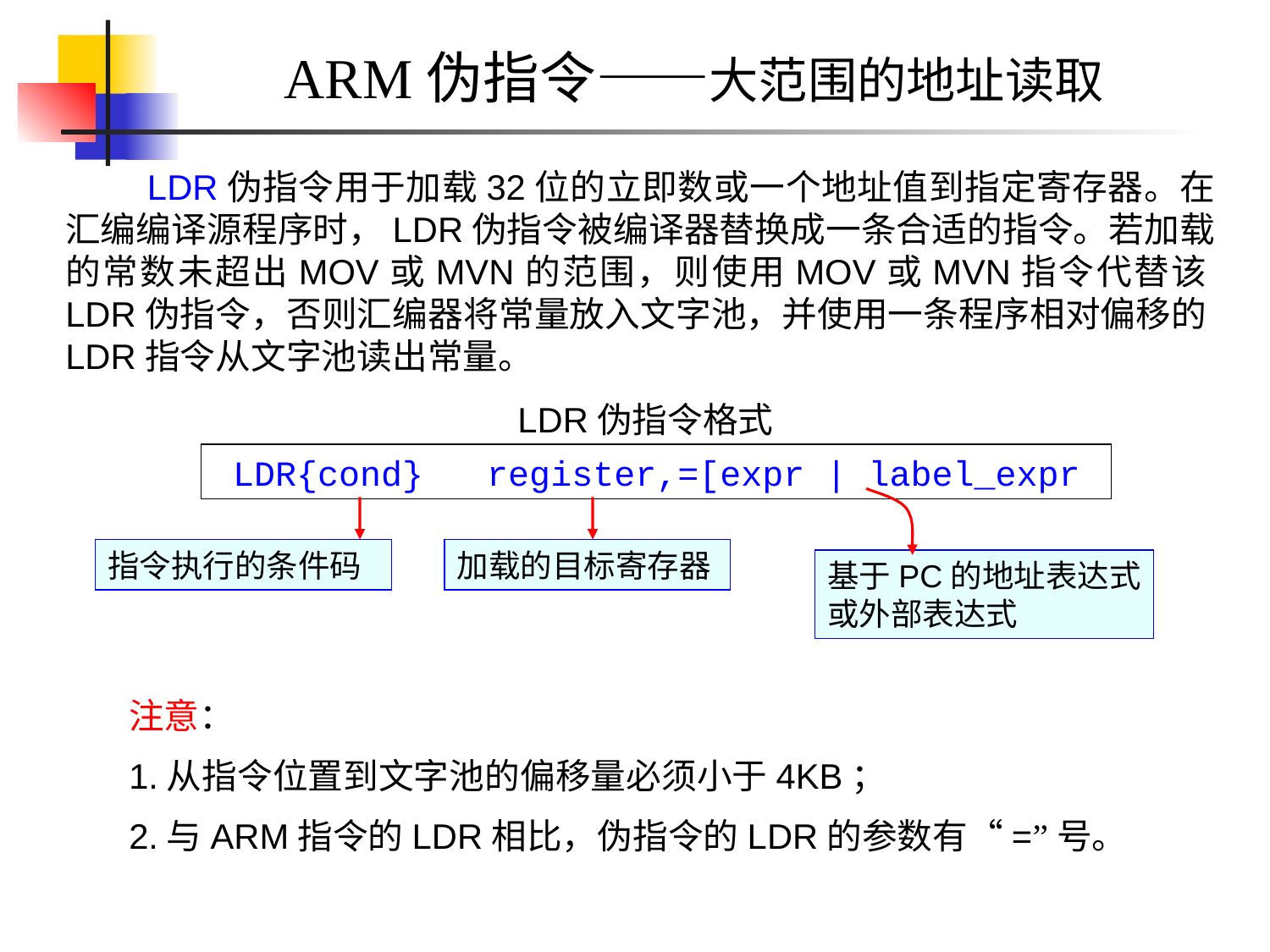

ARM伪指令——大范围的地址读取
        LDR伪指令用于加载32位的立即数或一个地址值到指定寄存器。在汇编编译源程序时，LDR伪指令被编译器替换成一条合适的指令。若加载的常数未超出MOV或MVN的范围，则使用MOV或MVN指令代替该LDR伪指令，否则汇编器将常量放入文字池，并使用一条程序相对偏移的LDR指令从文字池读出常量。
LDR伪指令格式
LDR{cond}   register,=[expr | label_expr

指令执行的条件码
加载的目标寄存器
基于PC的地址表达式或外部表达式
注意：
1.从指令位置到文字池的偏移量必须小于4KB；
2.与ARM指令的LDR相比，伪指令的LDR的参数有“=”号。